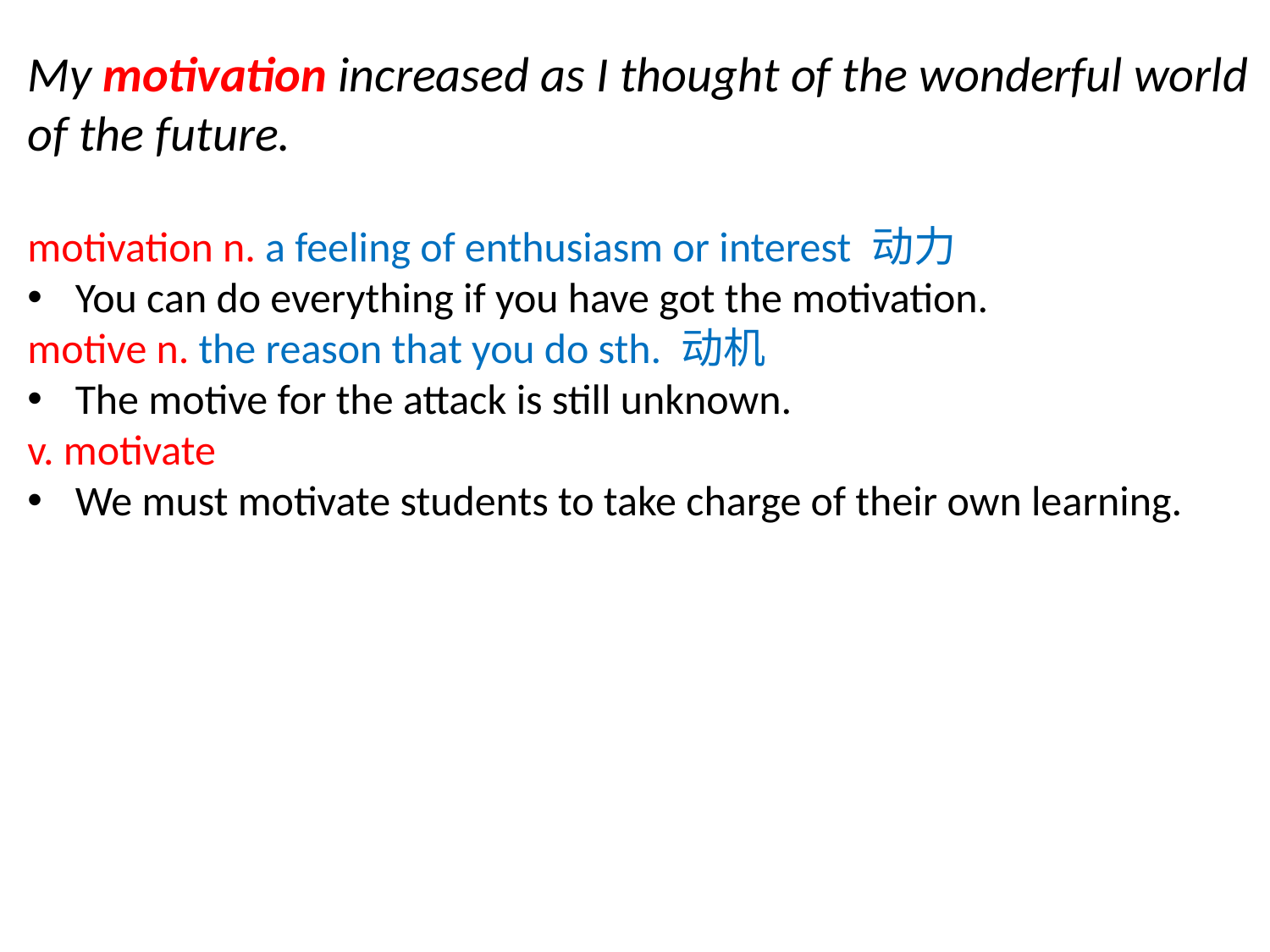

My motivation increased as I thought of the wonderful world of the future.

motivation n. a feeling of enthusiasm or interest 动力
You can do everything if you have got the motivation.
motive n. the reason that you do sth. 动机
The motive for the attack is still unknown.
v. motivate
We must motivate students to take charge of their own learning.